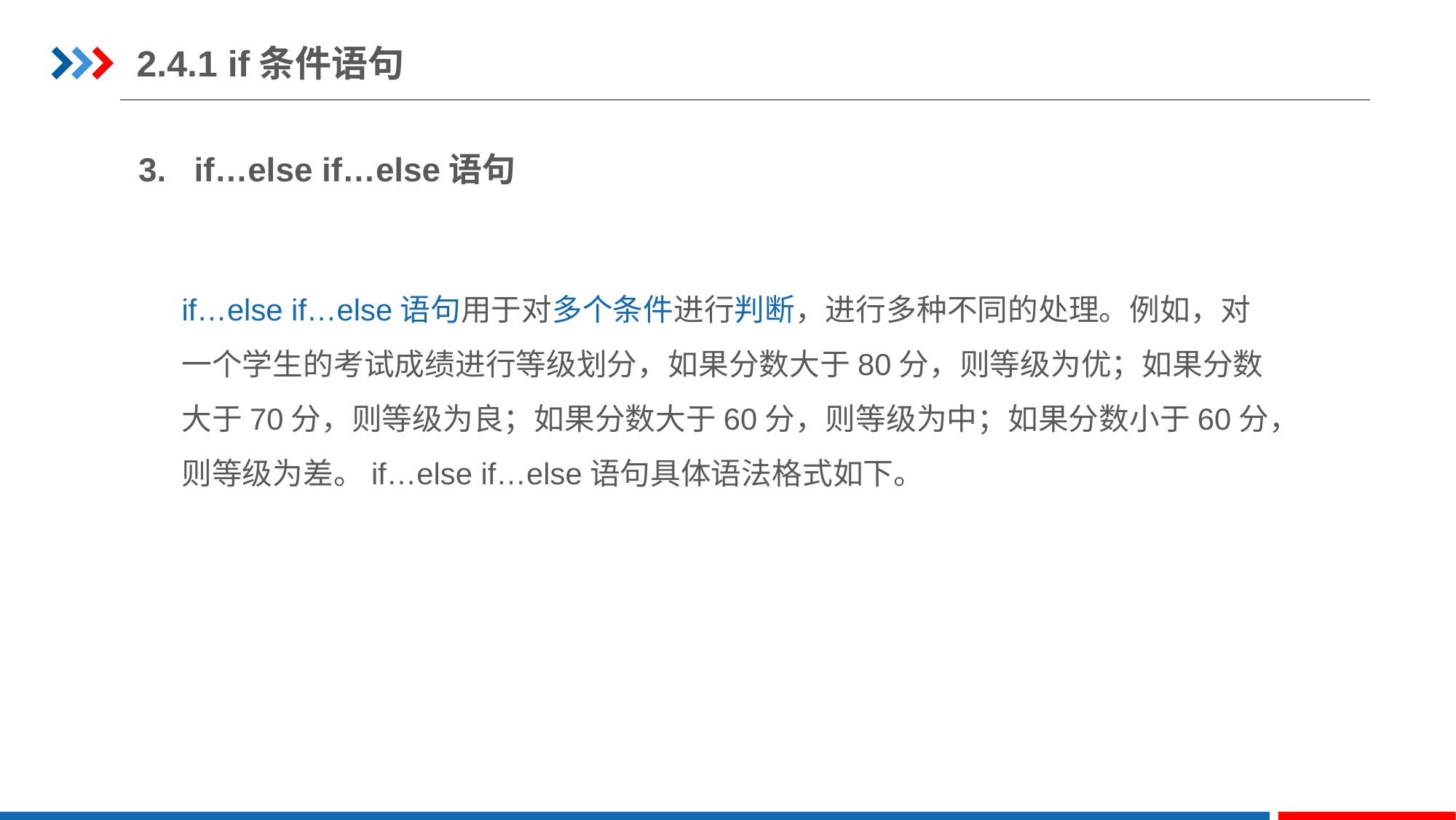

2.4.1 if条件语句
3.   if…else if…else语句
if…else if…else语句用于对多个条件进行判断，进行多种不同的处理。例如，对一个学生的考试成绩进行等级划分，如果分数大于80分，则等级为优；如果分数大于70分，则等级为良；如果分数大于60分，则等级为中；如果分数小于60分，则等级为差。if…else if…else语句具体语法格式如下。